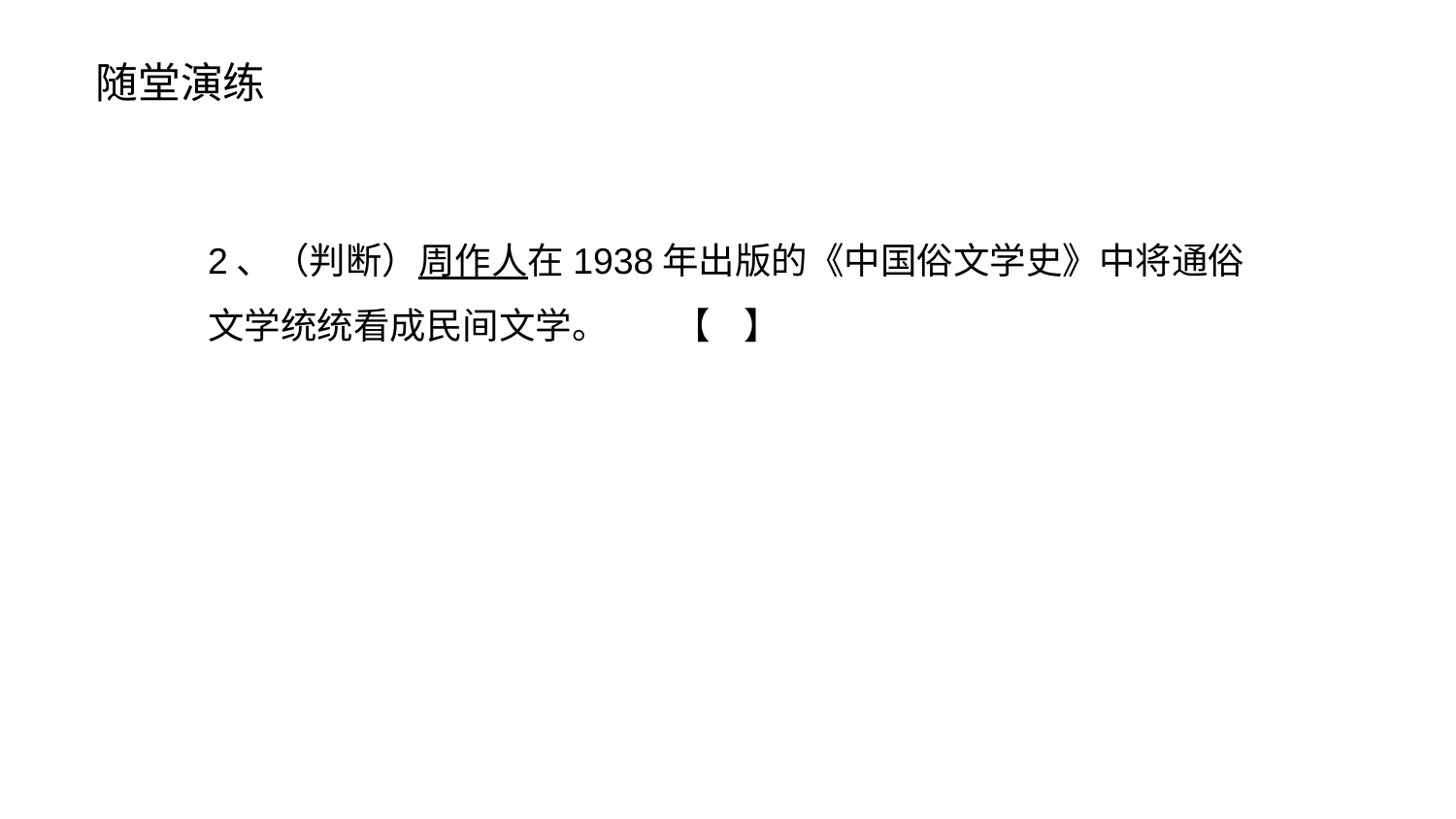

随堂演练
2、（判断）周作人在1938年出版的《中国俗文学史》中将通俗文学统统看成民间文学。        【    】